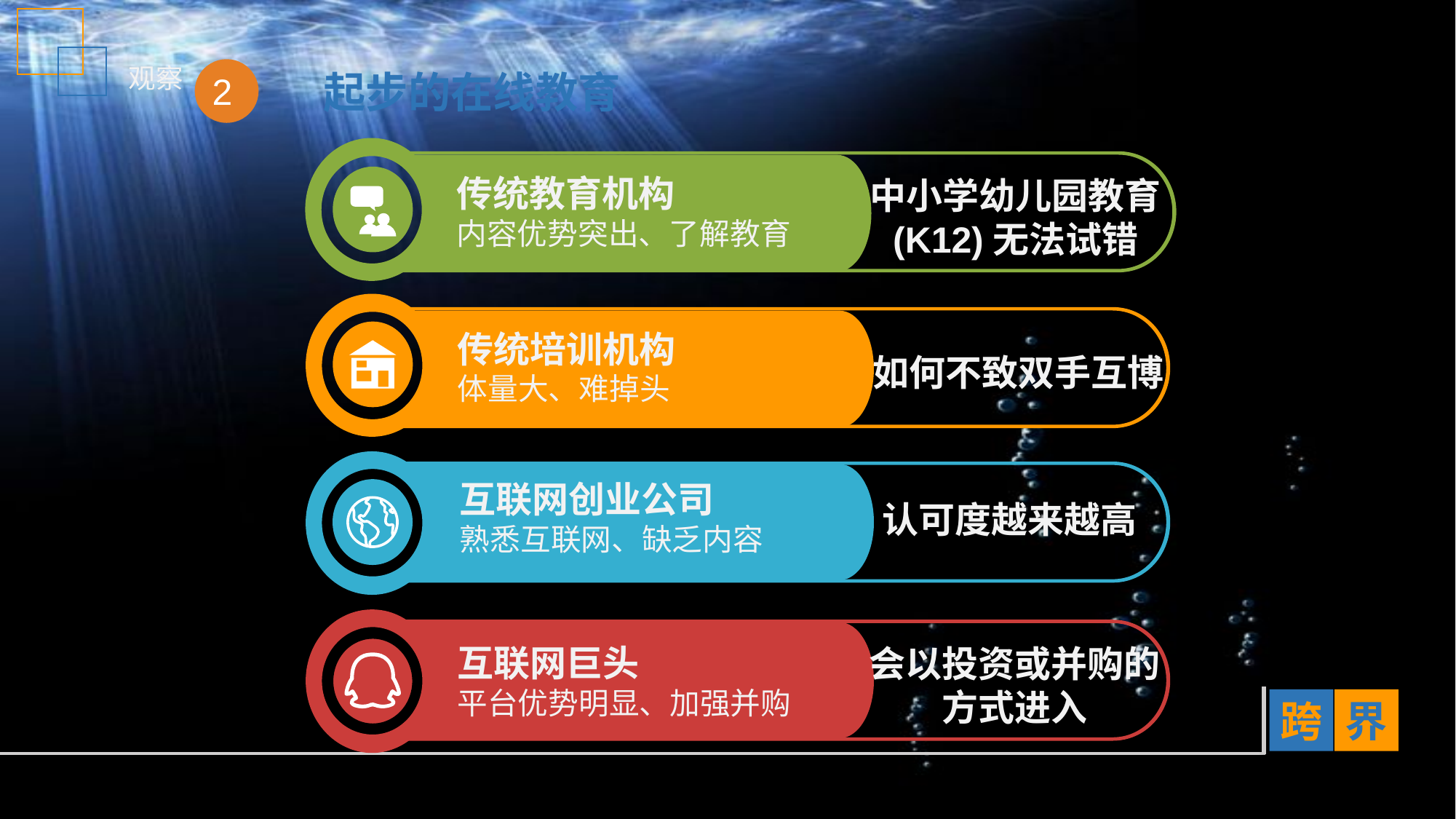

观察

起步的在线教育
2

传统教育机构
内容优势突出、了解教育

中小学幼儿园教育
(K12)无法试错

传统培训机构
体量大、难掉头

如何不致双手互博

互联网创业公司
熟悉互联网、缺乏内容

认可度越来越高

互联网巨头
平台优势明显、加强并购
会以投资或并购的
方式进入